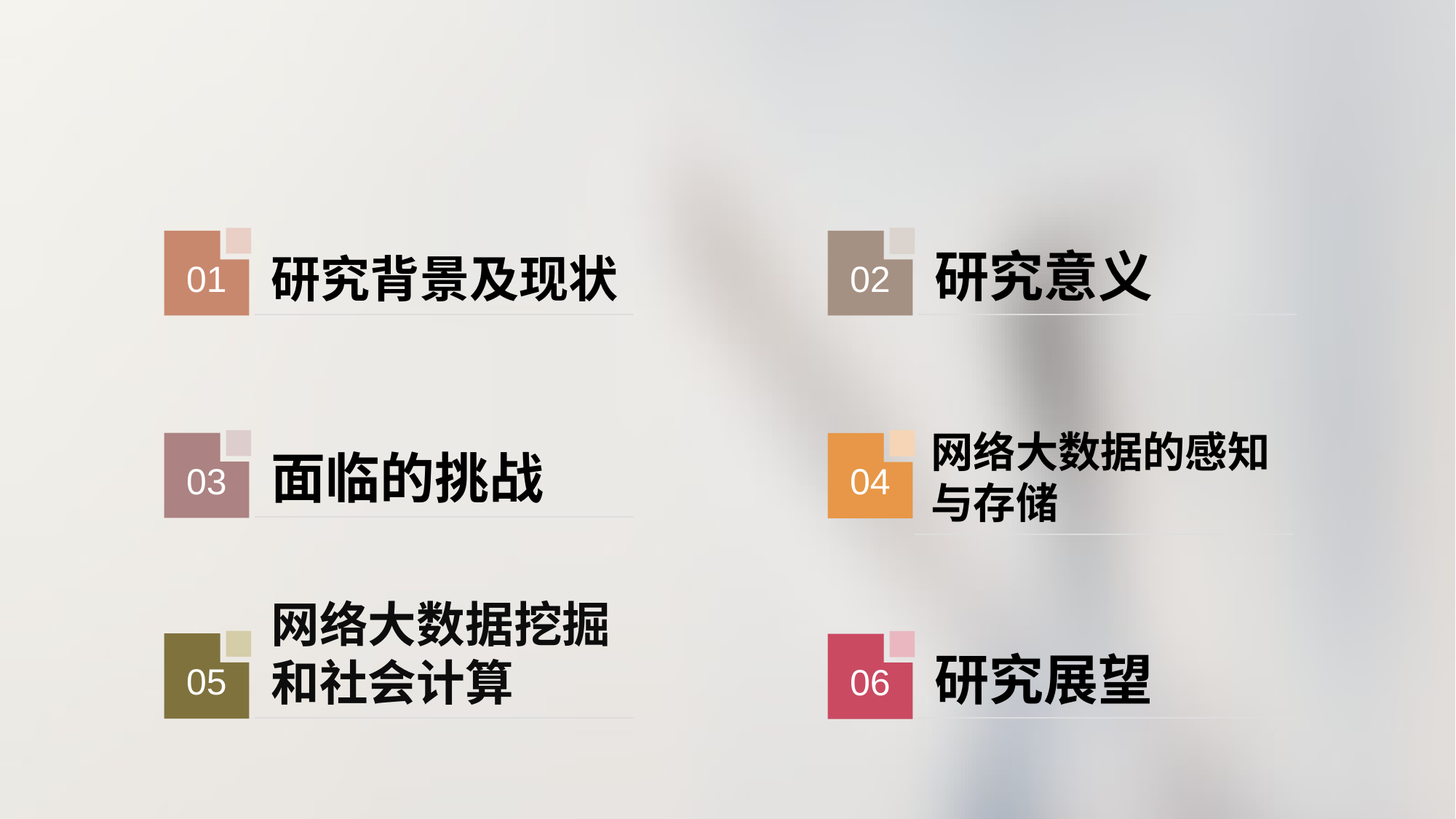

研究背景及现状

01
研究意义

02
面临的挑战

03
网络大数据的感知与存储

04
网络大数据挖掘和社会计算

05
研究展望

06